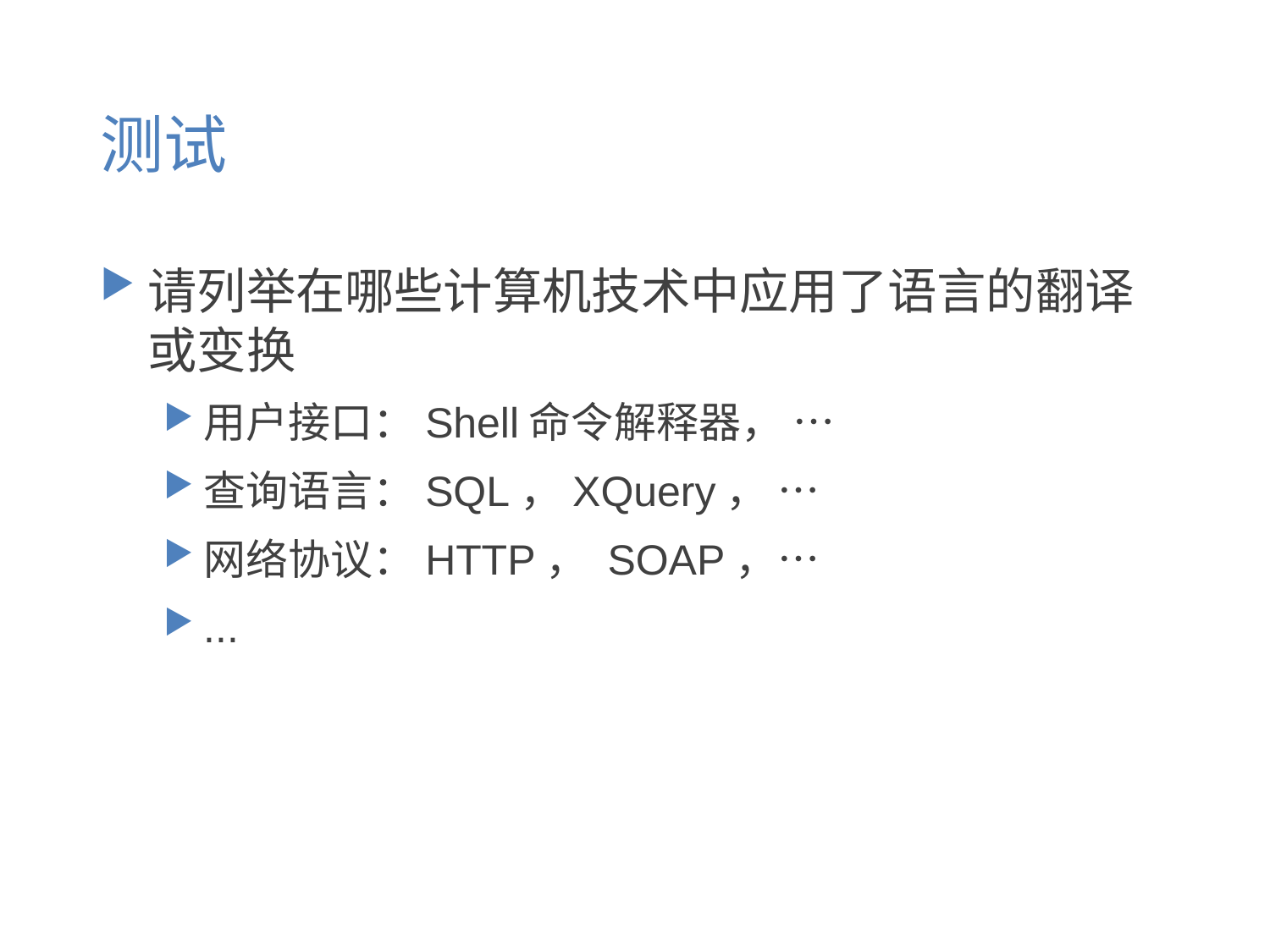

# 测试
请列举在哪些计算机技术中应用了语言的翻译或变换
用户接口：Shell命令解释器， …
查询语言：SQL，XQuery， …
网络协议：HTTP， SOAP，…
...